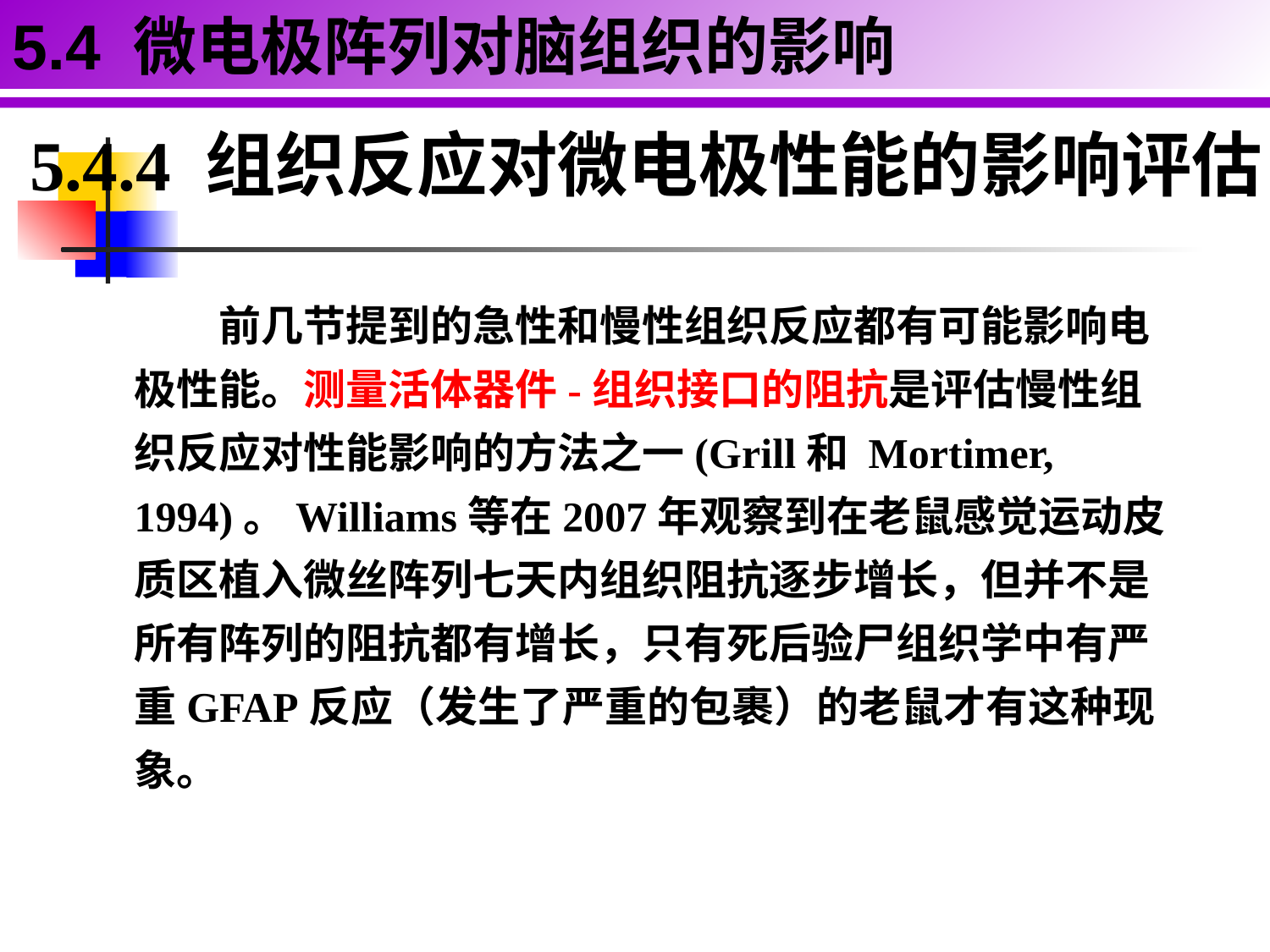

5.4 微电极阵列对脑组织的影响

5.4.4 组织反应对微电极性能的影响评估
前几节提到的急性和慢性组织反应都有可能影响电极性能。测量活体器件-组织接口的阻抗是评估慢性组织反应对性能影响的方法之一(Grill和 Mortimer, 1994)。Williams等在2007年观察到在老鼠感觉运动皮质区植入微丝阵列七天内组织阻抗逐步增长，但并不是所有阵列的阻抗都有增长，只有死后验尸组织学中有严重GFAP反应（发生了严重的包裹）的老鼠才有这种现象。